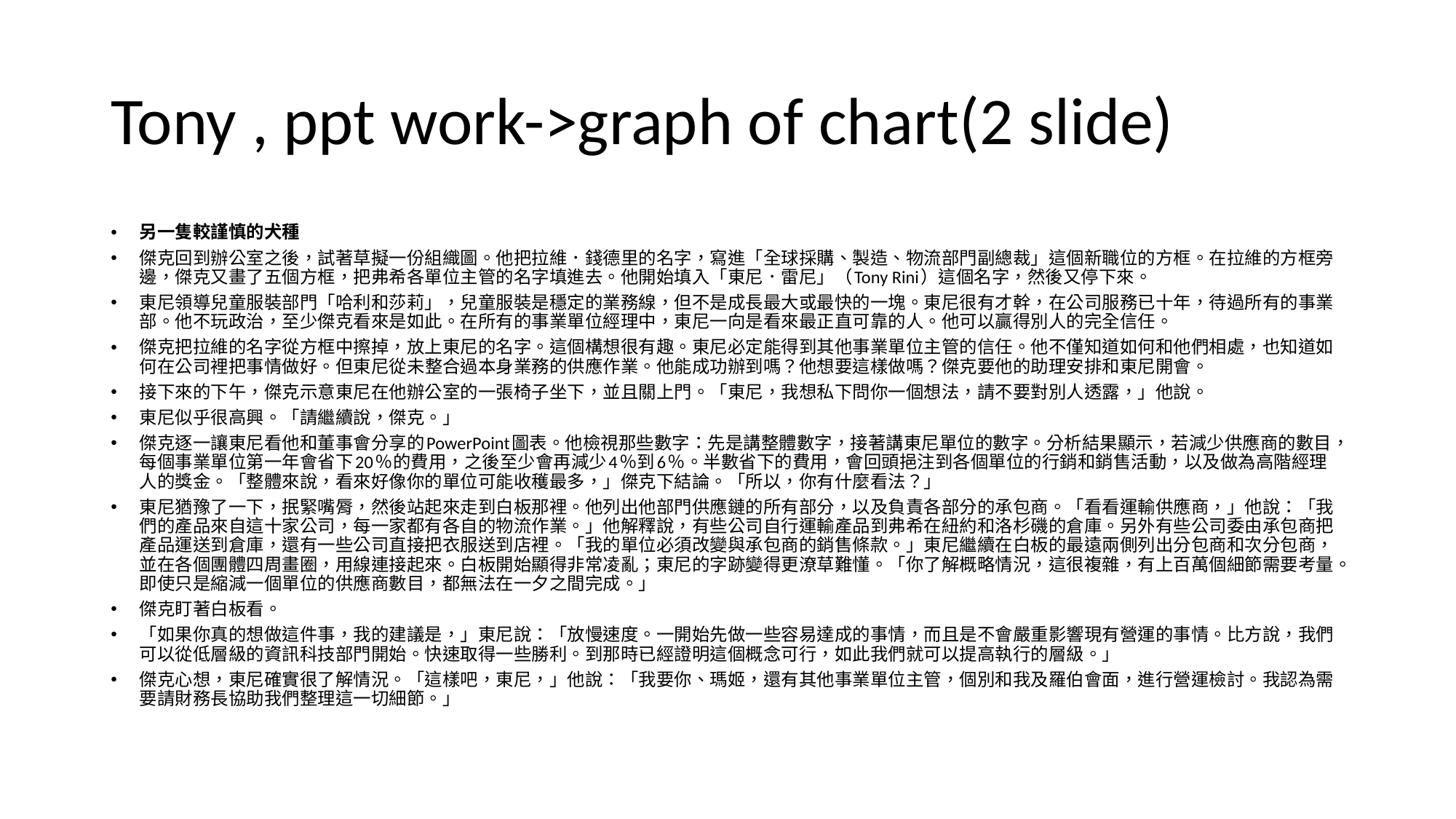

# Tony , ppt work->graph of chart(2 slide)
另一隻較謹慎的犬種
傑克回到辦公室之後，試著草擬一份組織圖。他把拉維．錢德里的名字，寫進「全球採購、製造、物流部門副總裁」這個新職位的方框。在拉維的方框旁邊，傑克又畫了五個方框，把弗希各單位主管的名字填進去。他開始填入「東尼．雷尼」（Tony Rini）這個名字，然後又停下來。
東尼領導兒童服裝部門「哈利和莎莉」，兒童服裝是穩定的業務線，但不是成長最大或最快的一塊。東尼很有才幹，在公司服務已十年，待過所有的事業部。他不玩政治，至少傑克看來是如此。在所有的事業單位經理中，東尼一向是看來最正直可靠的人。他可以贏得別人的完全信任。
傑克把拉維的名字從方框中擦掉，放上東尼的名字。這個構想很有趣。東尼必定能得到其他事業單位主管的信任。他不僅知道如何和他們相處，也知道如何在公司裡把事情做好。但東尼從未整合過本身業務的供應作業。他能成功辦到嗎？他想要這樣做嗎？傑克要他的助理安排和東尼開會。
接下來的下午，傑克示意東尼在他辦公室的一張椅子坐下，並且關上門。「東尼，我想私下問你一個想法，請不要對別人透露，」他說。
東尼似乎很高興。「請繼續說，傑克。」
傑克逐一讓東尼看他和董事會分享的PowerPoint圖表。他檢視那些數字：先是講整體數字，接著講東尼單位的數字。分析結果顯示，若減少供應商的數目，每個事業單位第一年會省下20％的費用，之後至少會再減少4％到6％。半數省下的費用，會回頭挹注到各個單位的行銷和銷售活動，以及做為高階經理人的獎金。「整體來說，看來好像你的單位可能收穫最多，」傑克下結論。「所以，你有什麼看法？」
東尼猶豫了一下，抿緊嘴脣，然後站起來走到白板那裡。他列出他部門供應鏈的所有部分，以及負責各部分的承包商。「看看運輸供應商，」他說：「我們的產品來自這十家公司，每一家都有各自的物流作業。」他解釋說，有些公司自行運輸產品到弗希在紐約和洛杉磯的倉庫。另外有些公司委由承包商把產品運送到倉庫，還有一些公司直接把衣服送到店裡。「我的單位必須改變與承包商的銷售條款。」東尼繼續在白板的最遠兩側列出分包商和次分包商，並在各個團體四周畫圈，用線連接起來。白板開始顯得非常凌亂；東尼的字跡變得更潦草難懂。「你了解概略情況，這很複雜，有上百萬個細節需要考量。即使只是縮減一個單位的供應商數目，都無法在一夕之間完成。」
傑克盯著白板看。
「如果你真的想做這件事，我的建議是，」東尼說：「放慢速度。一開始先做一些容易達成的事情，而且是不會嚴重影響現有營運的事情。比方說，我們可以從低層級的資訊科技部門開始。快速取得一些勝利。到那時已經證明這個概念可行，如此我們就可以提高執行的層級。」
傑克心想，東尼確實很了解情況。「這樣吧，東尼，」他說：「我要你、瑪姬，還有其他事業單位主管，個別和我及羅伯會面，進行營運檢討。我認為需要請財務長協助我們整理這一切細節。」